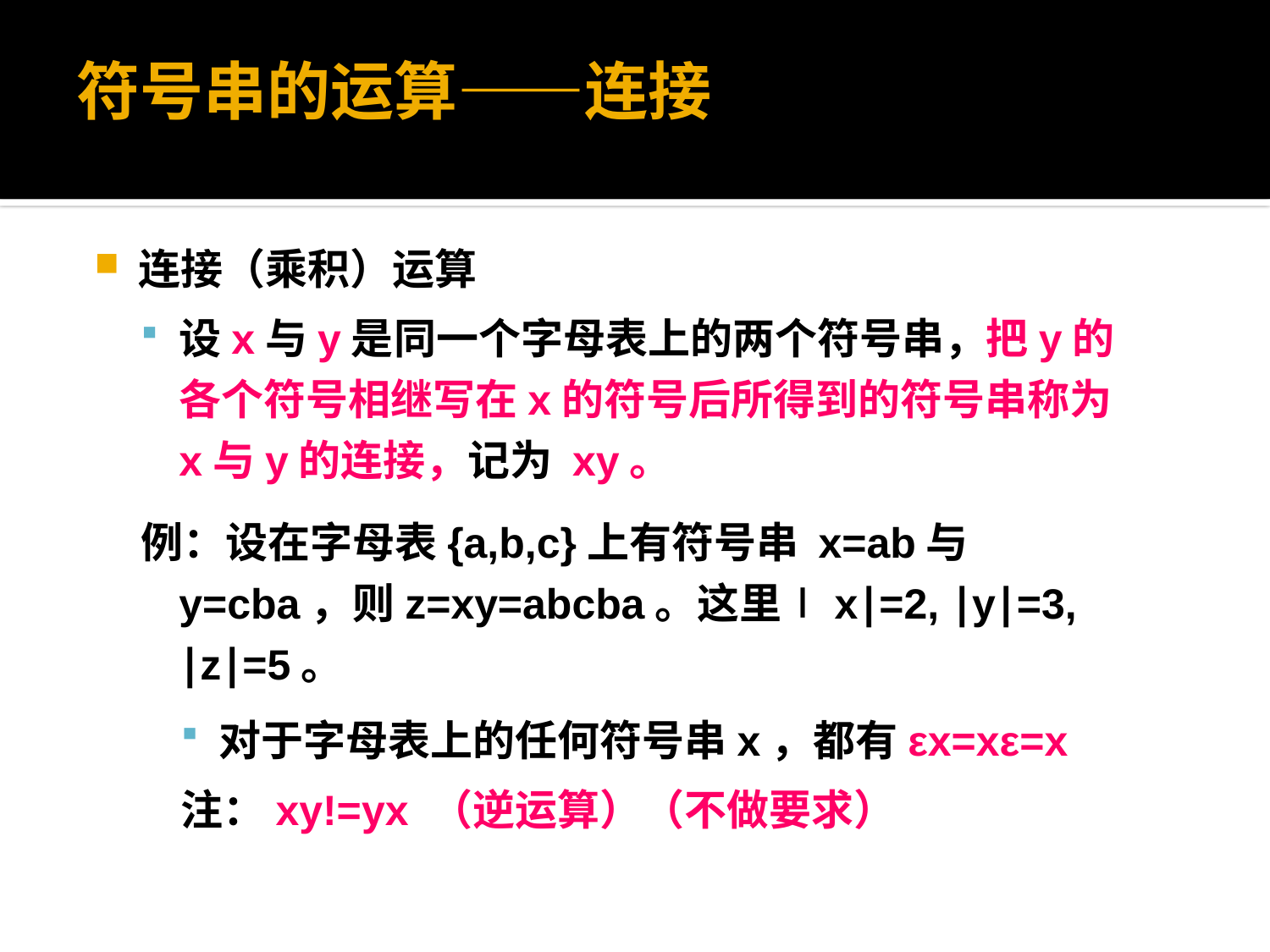

# 符号串的运算——连接
连接（乘积）运算
设x与y是同一个字母表上的两个符号串，把y的各个符号相继写在x的符号后所得到的符号串称为x与y的连接，记为 xy。
例：设在字母表{a,b,c}上有符号串 x=ab与y=cba，则z=xy=abcba。这里∣x∣=2, ∣y∣=3, ∣z∣=5。
对于字母表上的任何符号串x，都有εx=xε=x
注：xy!=yx （逆运算）（不做要求）